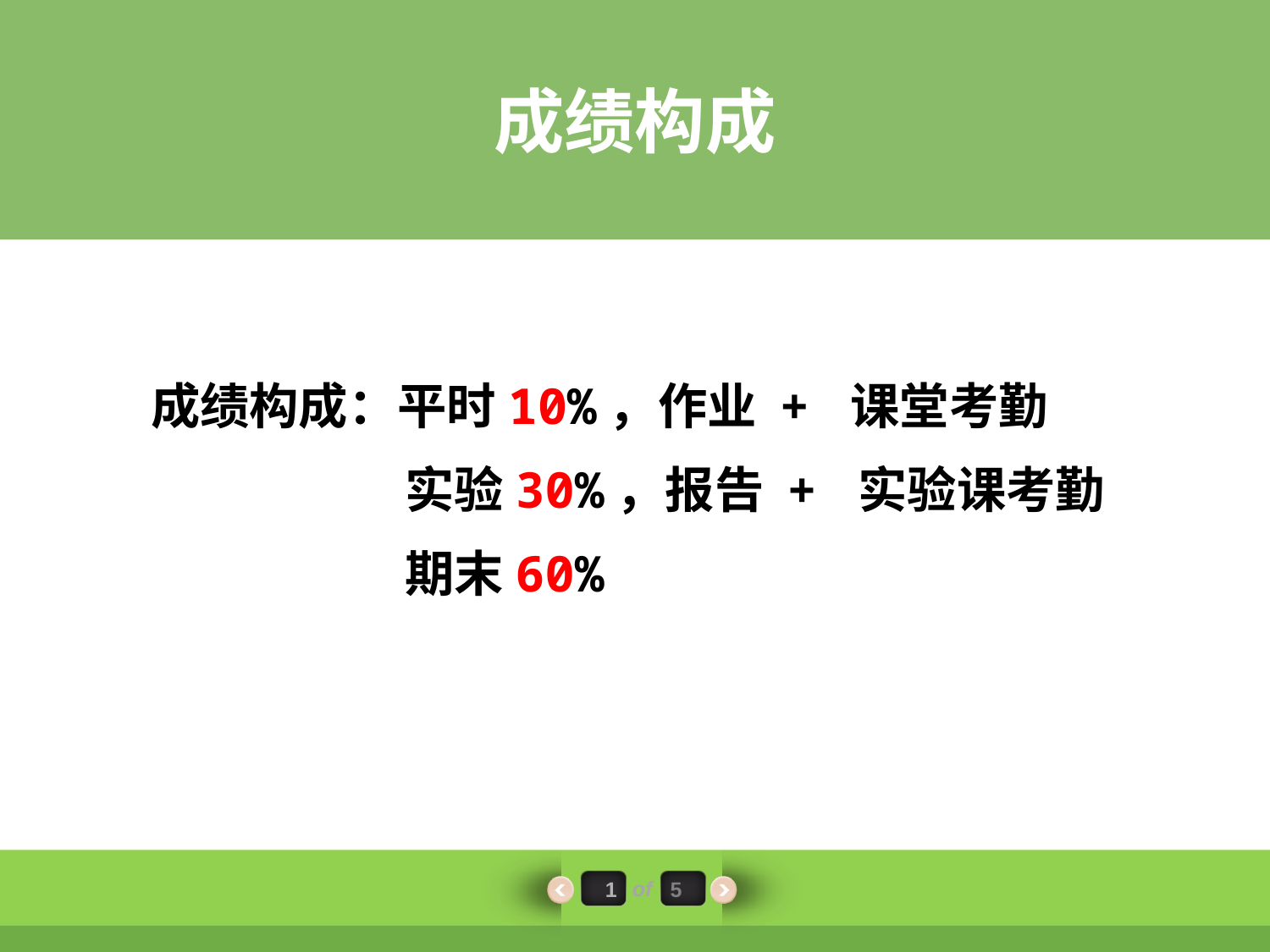

成绩构成
成绩构成：平时10%，作业 + 课堂考勤
		实验30%，报告 + 实验课考勤
		期末60%
1